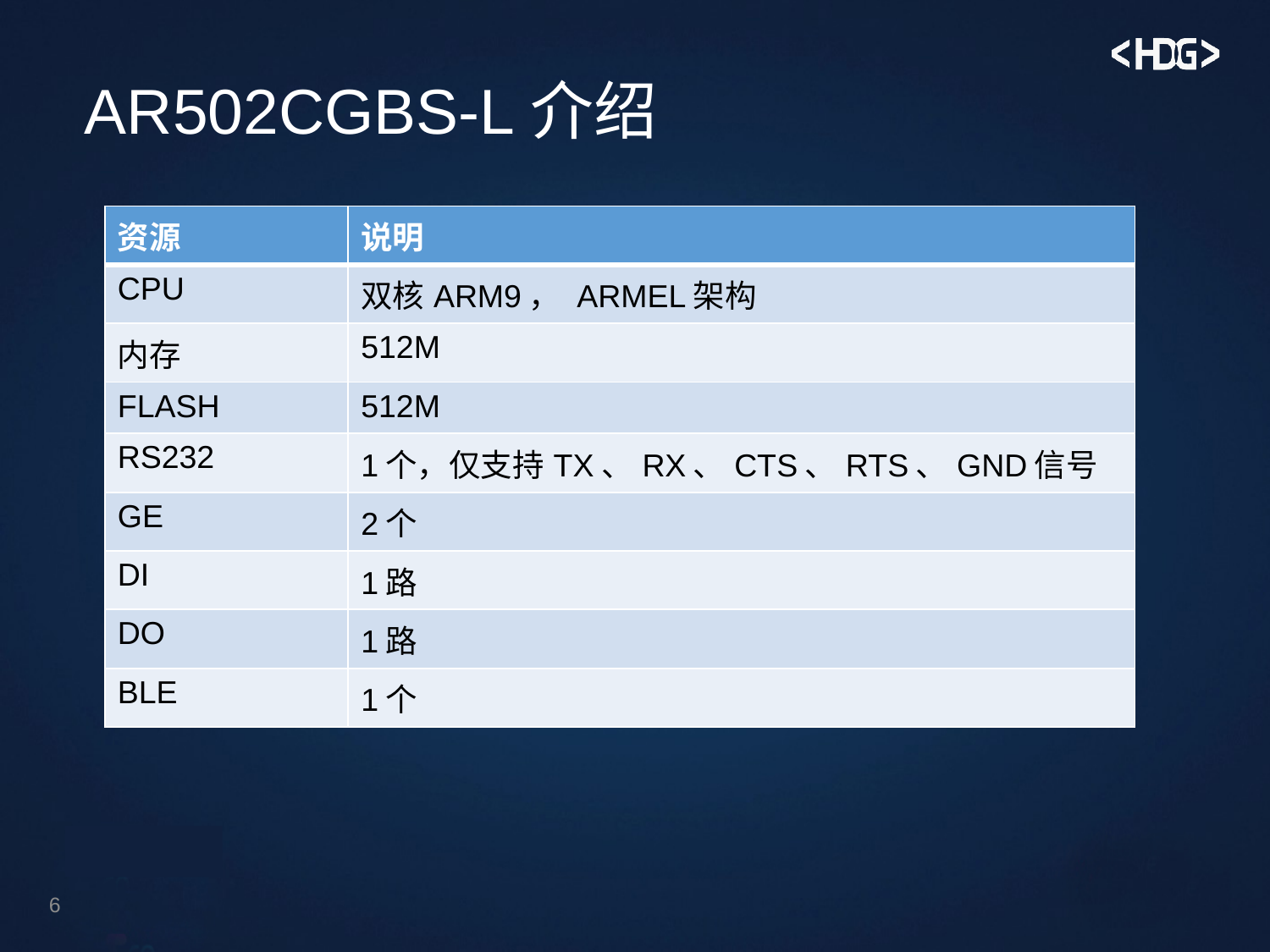

# AR502CGBS-L介绍
| 资源 | 说明 |
| --- | --- |
| CPU | 双核ARM9， ARMEL架构 |
| 内存 | 512M |
| FLASH | 512M |
| RS232 | 1个，仅支持TX、RX、CTS、RTS、GND信号 |
| GE | 2个 |
| DI | 1路 |
| DO | 1路 |
| BLE | 1个 |
6